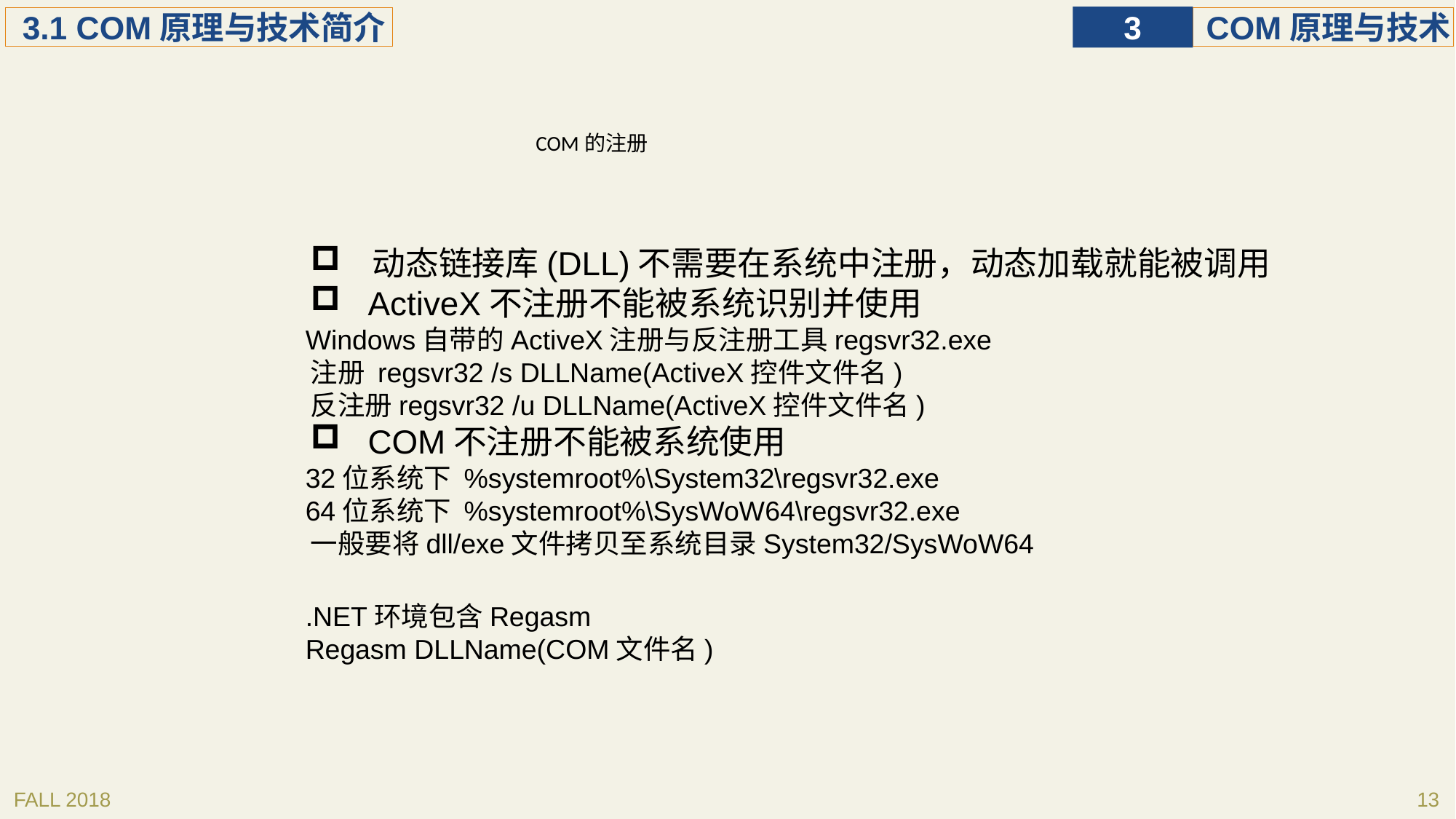

COM的注册
  动态链接库(DLL)不需要在系统中注册，动态加载就能被调用
  ActiveX不注册不能被系统识别并使用
 Windows自带的ActiveX注册与反注册工具regsvr32.exe
 注册 regsvr32 /s DLLName(ActiveX控件文件名)
 反注册regsvr32 /u DLLName(ActiveX控件文件名)
  COM不注册不能被系统使用
 32位系统下 %systemroot%\System32\regsvr32.exe
 64位系统下 %systemroot%\SysWoW64\regsvr32.exe
 一般要将dll/exe文件拷贝至系统目录System32/SysWoW64

 .NET环境包含Regasm
 Regasm DLLName(COM文件名)